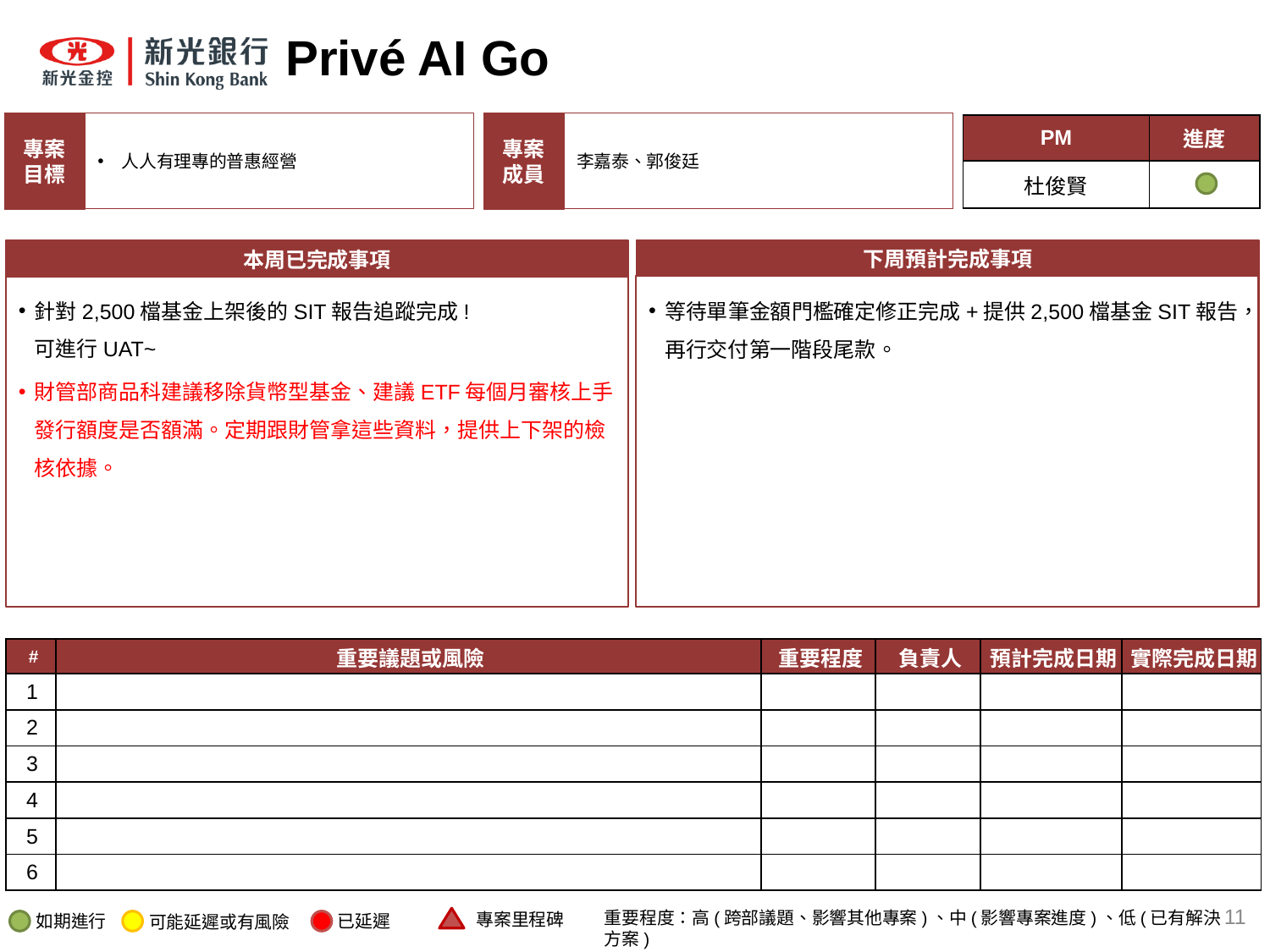

# Privé AI Go
專案
成員
李嘉泰、郭俊廷
專案
目標
人人有理專的普惠經營
| PM | 進度 |
| --- | --- |
| 杜俊賢 |  |

本周已完成事項
針對2,500檔基金上架後的SIT報告追蹤完成!
可進行UAT~
財管部商品科建議移除貨幣型基金、建議ETF每個月審核上手發行額度是否額滿。定期跟財管拿這些資料，提供上下架的檢核依據。

下周預計完成事項
等待單筆金額門檻確定修正完成+提供2,500檔基金SIT報告，再行交付第一階段尾款。

| # | 重要議題或風險 | 重要程度 | 負責人 | 預計完成日期 | 實際完成日期 |
| --- | --- | --- | --- | --- | --- |
| 1 |  |  |  |  |  |
| 2 |  |  |  |  |  |
| 3 |  |  |  |  |  |
| 4 |  |  |  |  |  |
| 5 |  |  |  |  |  |
| 6 |  |  |  |  |  |
11
重要程度：高(跨部議題、影響其他專案)、中(影響專案進度)、低(已有解決方案)
專案里程碑

如期進行

已延遲

可能延遲或有風險